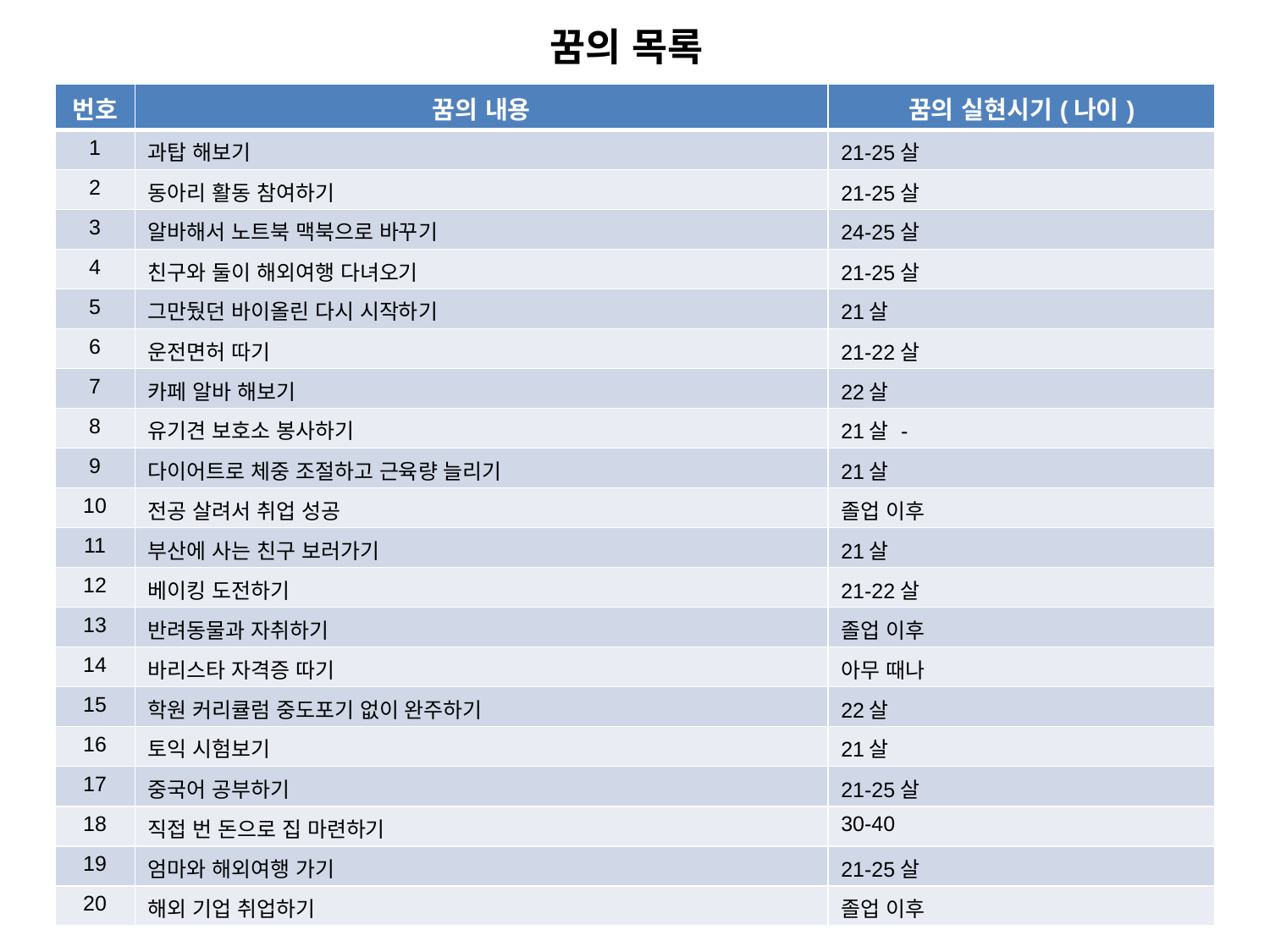

꿈의 목록
| 번호 | 꿈의 내용 | 꿈의 실현시기(나이) |
| --- | --- | --- |
| 1 | 과탑 해보기 | 21-25살 |
| 2 | 동아리 활동 참여하기 | 21-25살 |
| 3 | 알바해서 노트북 맥북으로 바꾸기 | 24-25살 |
| 4 | 친구와 둘이 해외여행 다녀오기 | 21-25살 |
| 5 | 그만뒀던 바이올린 다시 시작하기 | 21살 |
| 6 | 운전면허 따기 | 21-22살 |
| 7 | 카페 알바 해보기 | 22살 |
| 8 | 유기견 보호소 봉사하기 | 21살 - |
| 9 | 다이어트로 체중 조절하고 근육량 늘리기 | 21살 |
| 10 | 전공 살려서 취업 성공 | 졸업 이후 |
| 11 | 부산에 사는 친구 보러가기 | 21살 |
| 12 | 베이킹 도전하기 | 21-22살 |
| 13 | 반려동물과 자취하기 | 졸업 이후 |
| 14 | 바리스타 자격증 따기 | 아무 때나 |
| 15 | 학원 커리큘럼 중도포기 없이 완주하기 | 22살 |
| 16 | 토익 시험보기 | 21살 |
| 17 | 중국어 공부하기 | 21-25살 |
| 18 | 직접 번 돈으로 집 마련하기 | 30-40 |
| 19 | 엄마와 해외여행 가기 | 21-25살 |
| 20 | 해외 기업 취업하기 | 졸업 이후 |